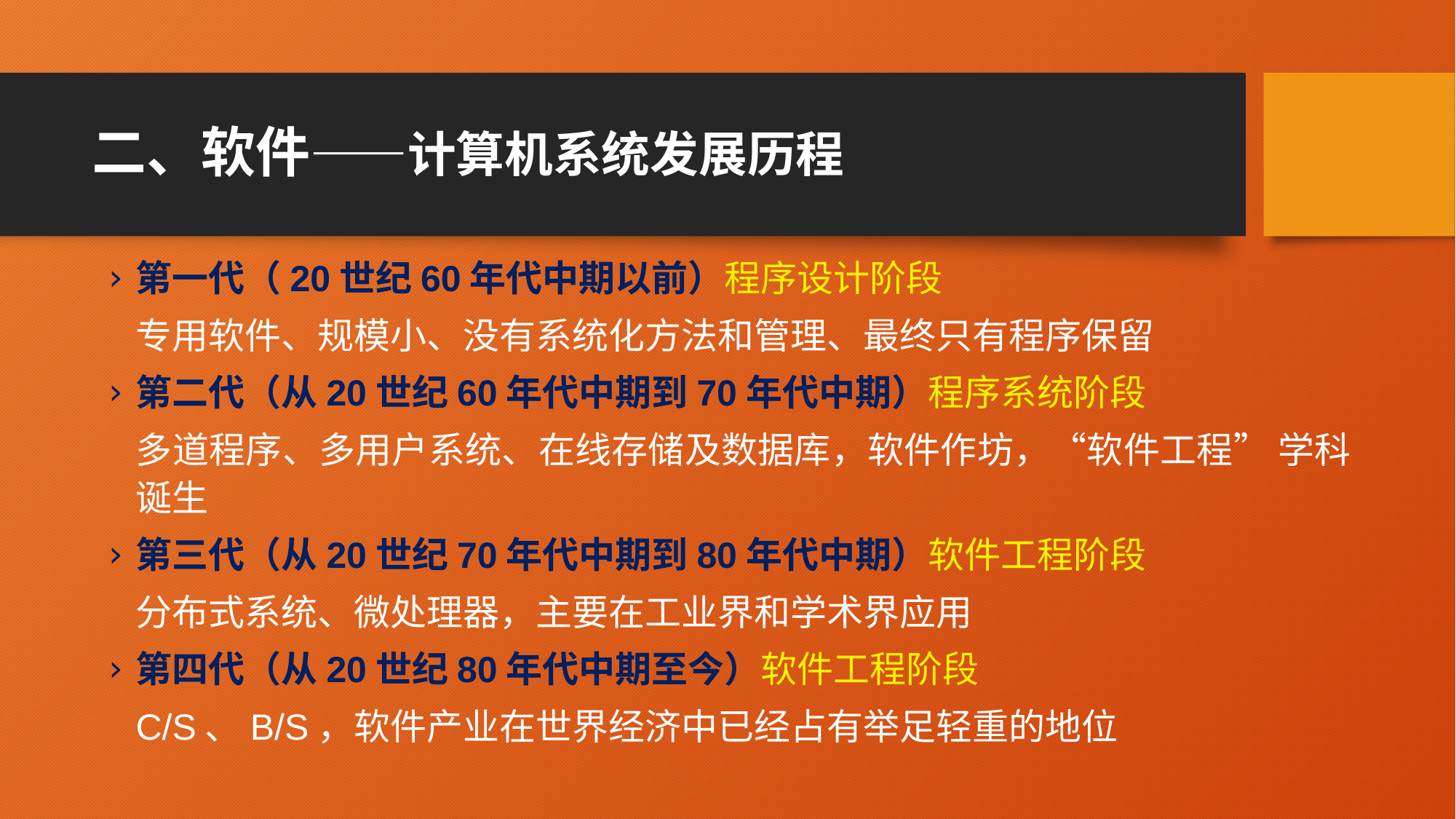

# 二、软件——计算机系统发展历程
第一代（20世纪60年代中期以前）程序设计阶段
	专用软件、规模小、没有系统化方法和管理、最终只有程序保留
第二代（从20世纪60年代中期到70年代中期）程序系统阶段
	多道程序、多用户系统、在线存储及数据库，软件作坊，“软件工程” 学科诞生
第三代（从20世纪70年代中期到80年代中期）软件工程阶段
	分布式系统、微处理器，主要在工业界和学术界应用
第四代（从20世纪80年代中期至今）软件工程阶段
	C/S、B/S，软件产业在世界经济中已经占有举足轻重的地位